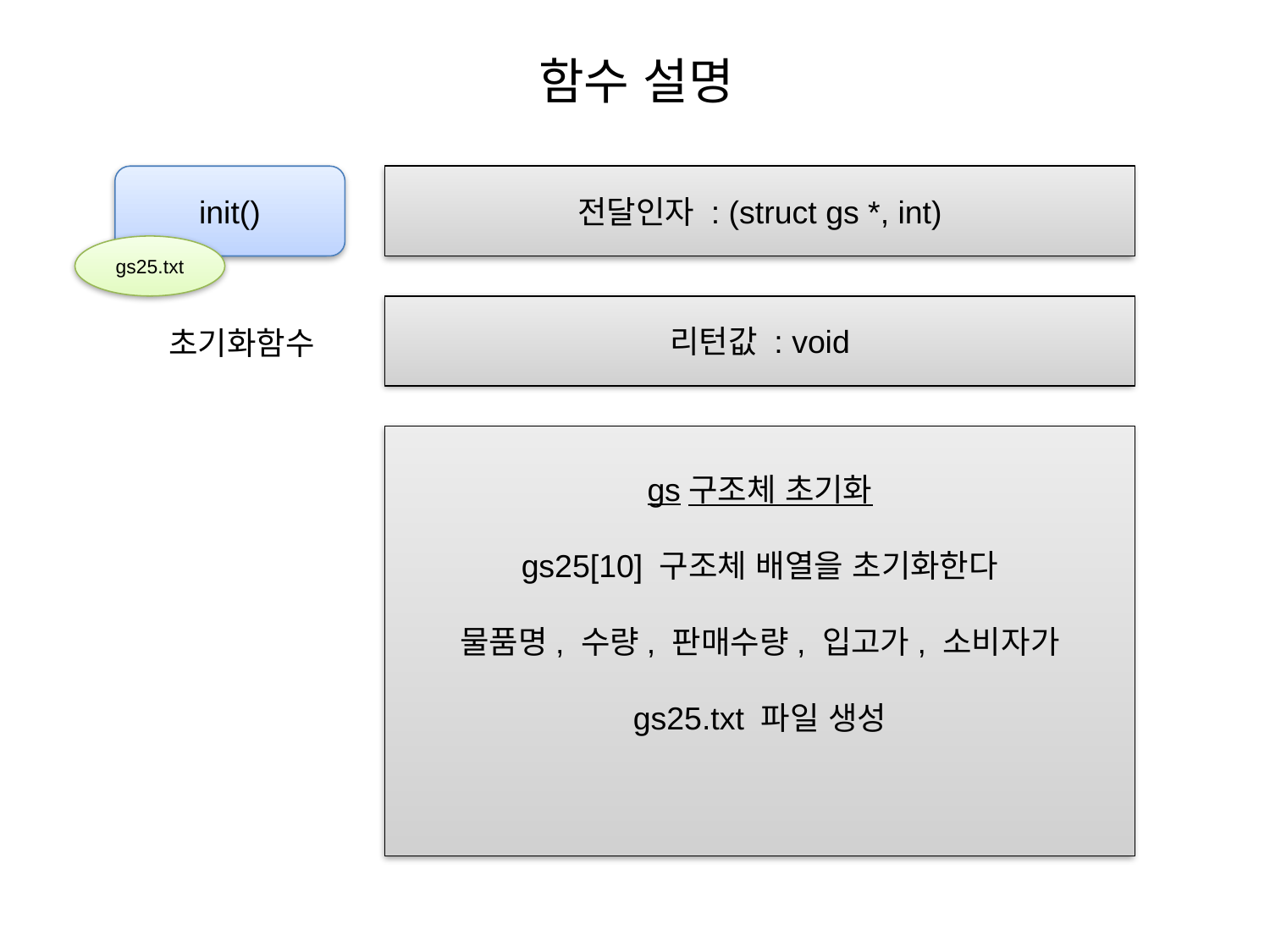

함수 설명
init()
전달인자 : (struct gs *, int)
gs25.txt
리턴값 : void
초기화함수
gs구조체 초기화

gs25[10] 구조체 배열을 초기화한다

물품명, 수량, 판매수량, 입고가, 소비자가

gs25.txt 파일 생성